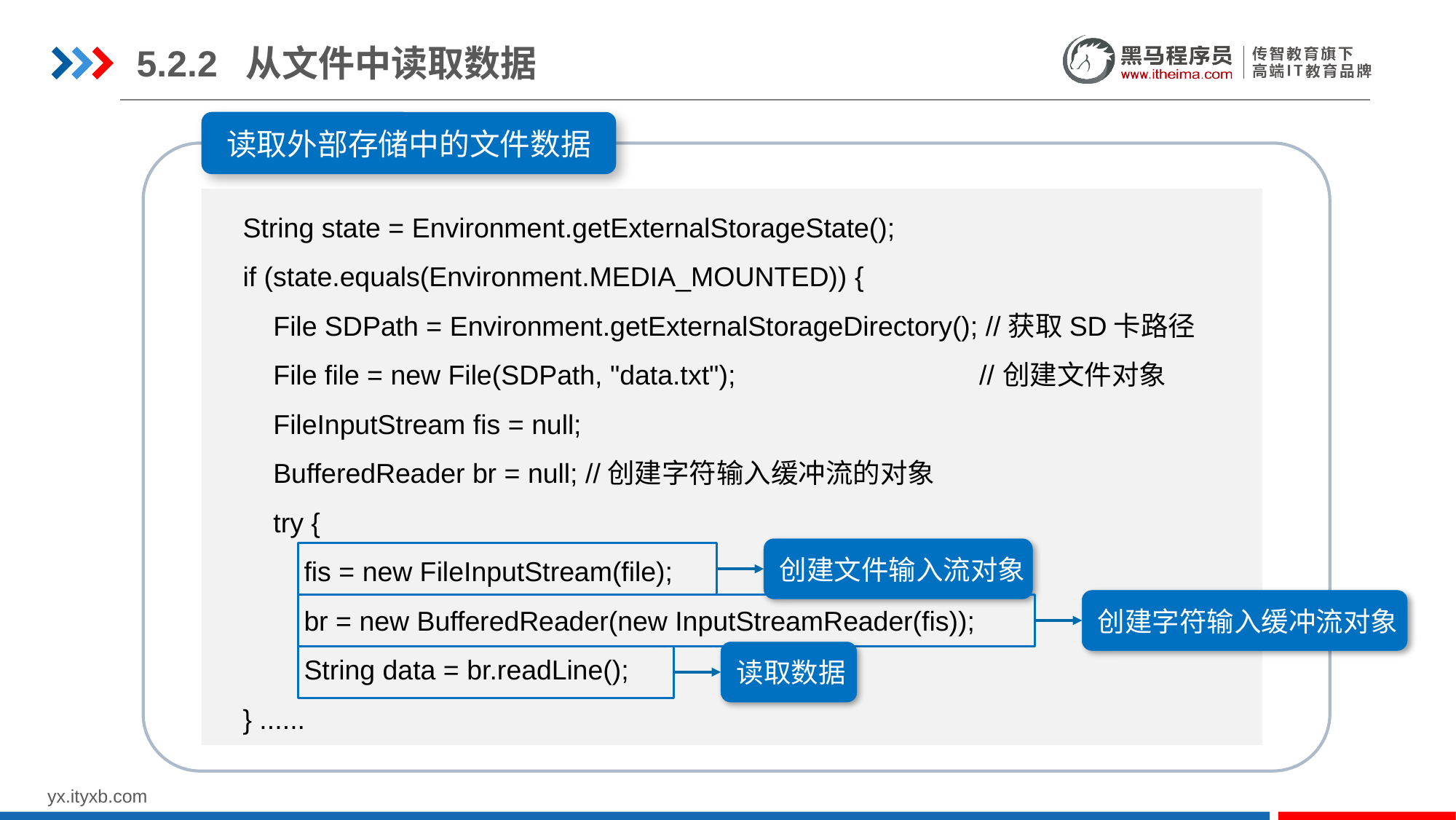

5.2.2	从文件中读取数据
读取外部存储中的文件数据

    String state = Environment.getExternalStorageState();
    if (state.equals(Environment.MEDIA_MOUNTED)) {
        File SDPath = Environment.getExternalStorageDirectory(); //获取SD卡路径
        File file = new File(SDPath, "data.txt");                                //创建文件对象
        FileInputStream fis = null;
        BufferedReader br = null; //创建字符输入缓冲流的对象
        try {
            fis = new FileInputStream(file);
            br = new BufferedReader(new InputStreamReader(fis));
            String data = br.readLine();
    } ......
 创建文件输入流对象

 创建字符输入缓冲流对象

 读取数据